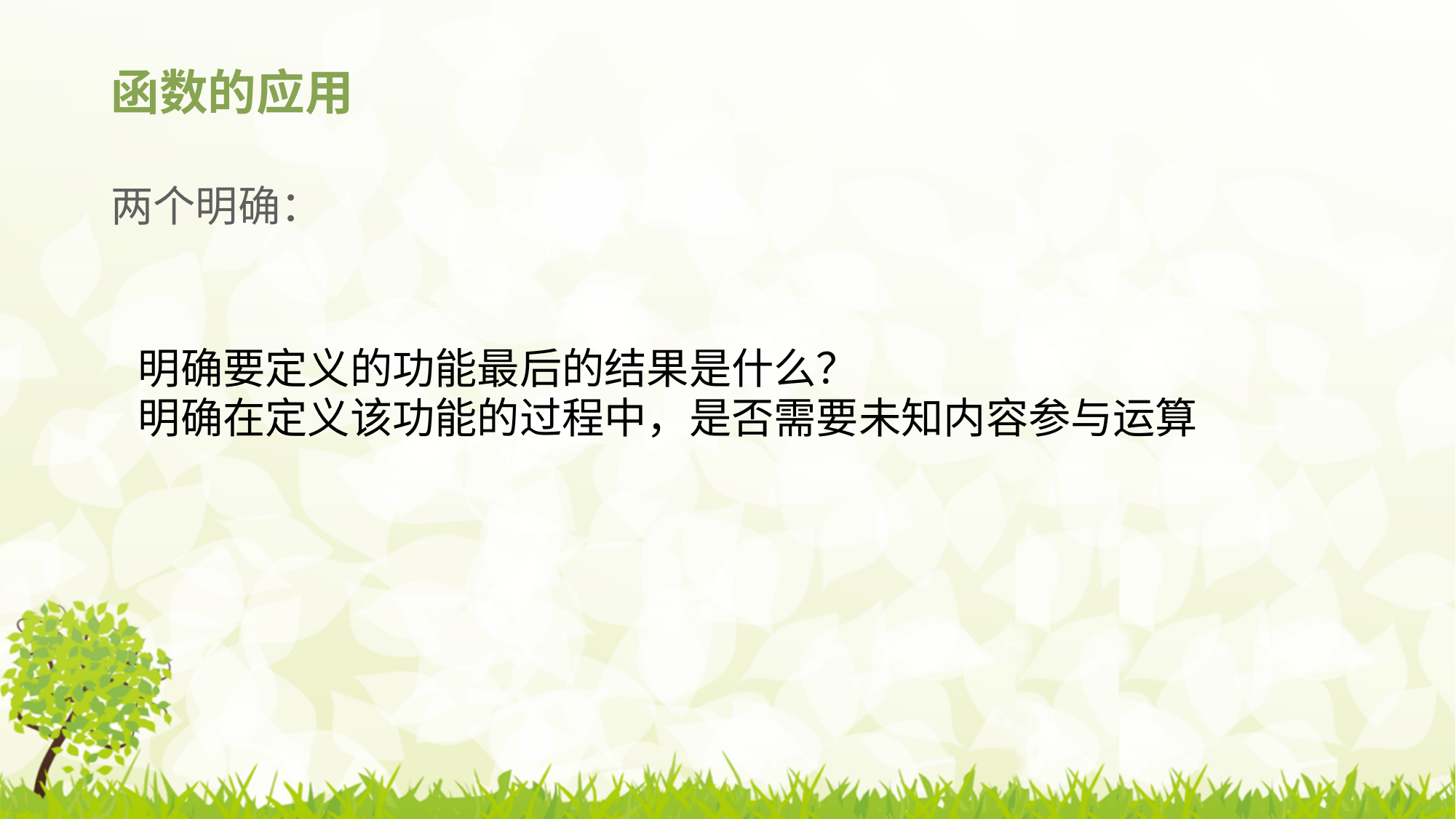

# 函数的应用
两个明确：

明确要定义的功能最后的结果是什么？
明确在定义该功能的过程中，是否需要未知内容参与运算